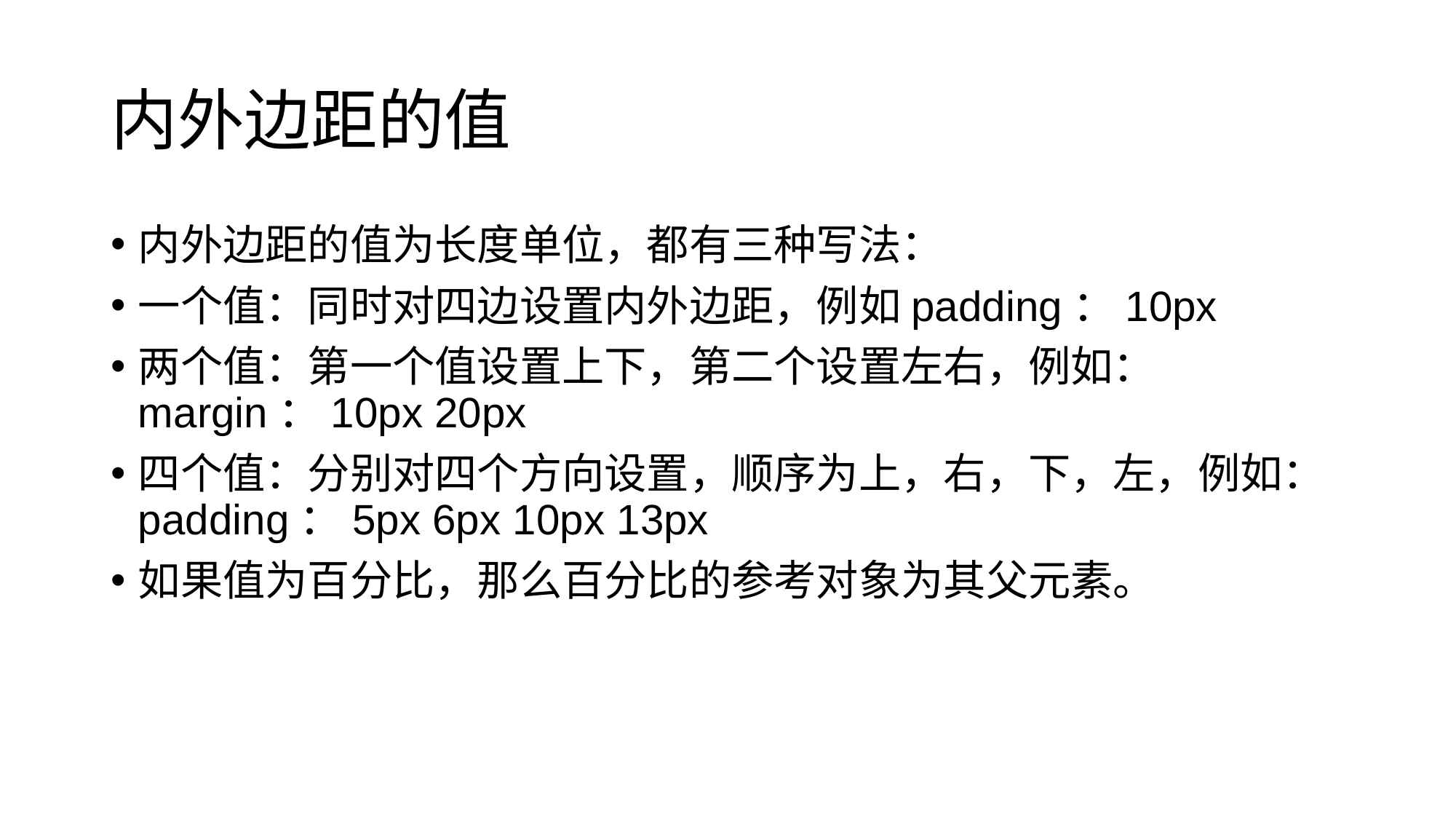

# 内外边距的值
内外边距的值为长度单位，都有三种写法：
一个值：同时对四边设置内外边距，例如padding：10px
两个值：第一个值设置上下，第二个设置左右，例如：margin：10px 20px
四个值：分别对四个方向设置，顺序为上，右，下，左，例如：padding：5px 6px 10px 13px
如果值为百分比，那么百分比的参考对象为其父元素。